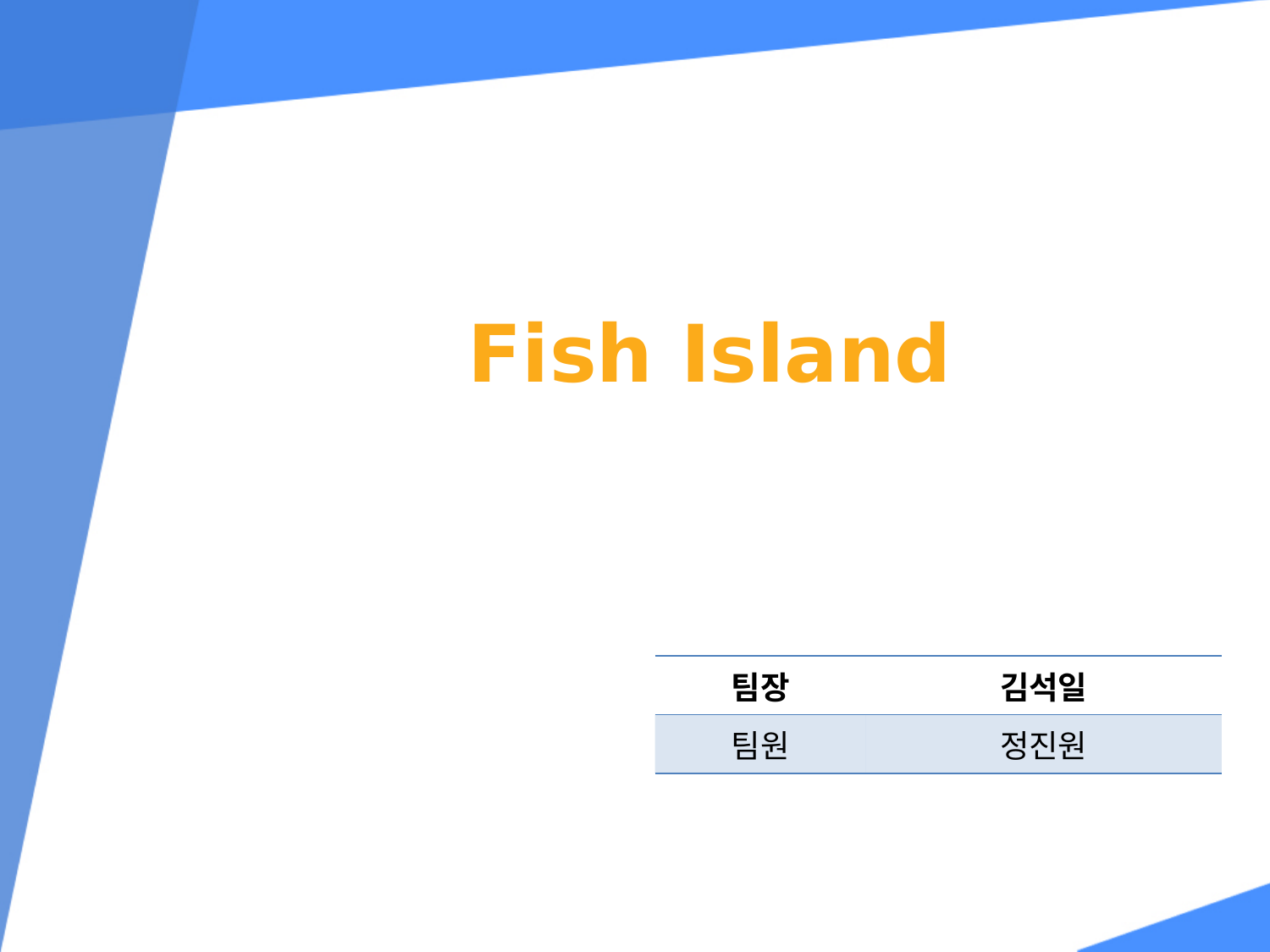

Fish Island
| 팀장 | 김석일 |
| --- | --- |
| 팀원 | 정진원 |